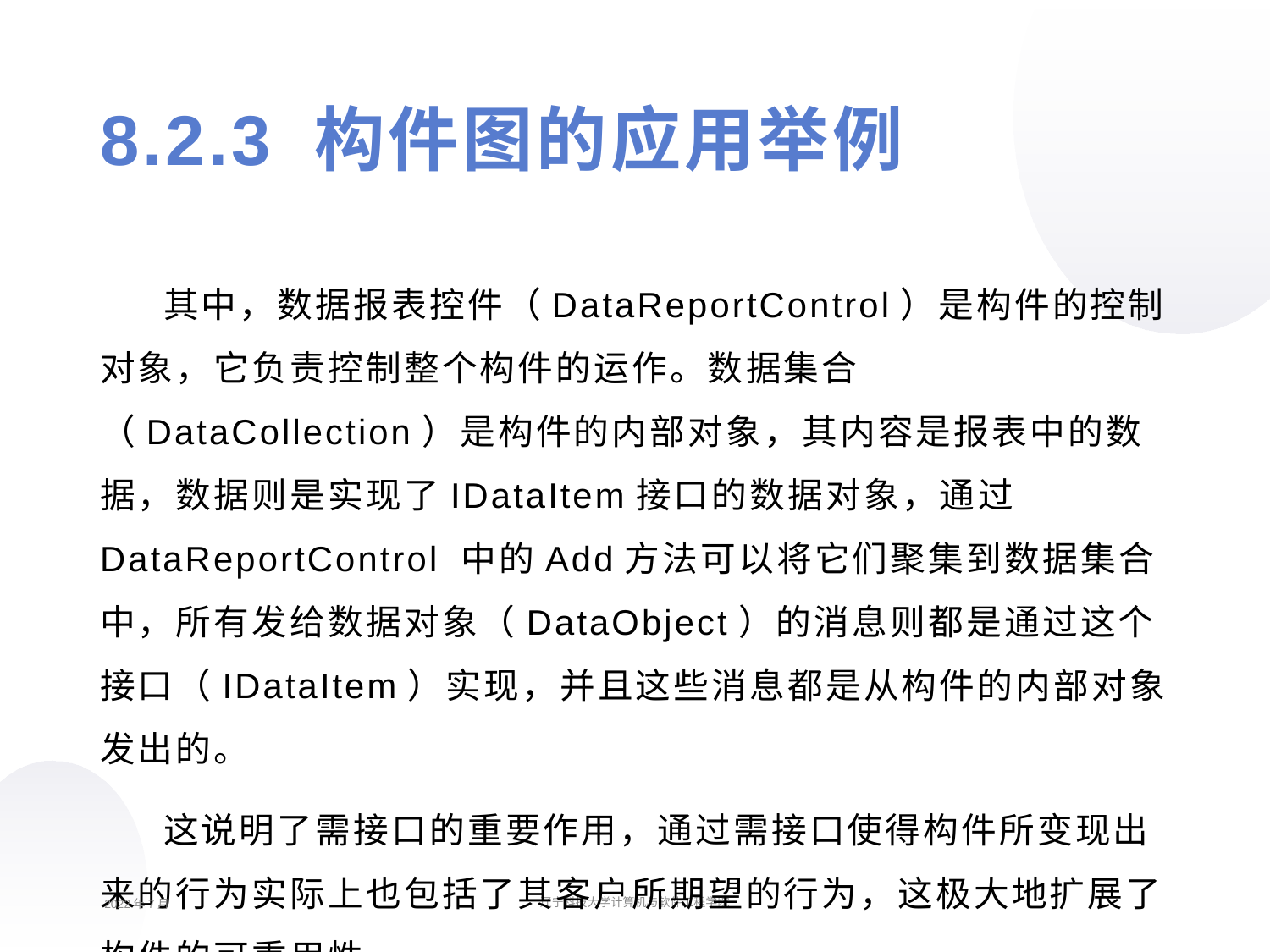

8.2.3 构件图的应用举例
其中，数据报表控件（DataReportControl）是构件的控制对象，它负责控制整个构件的运作。数据集合（DataCollection）是构件的内部对象，其内容是报表中的数据，数据则是实现了IDataItem接口的数据对象，通过DataReportControl 中的Add方法可以将它们聚集到数据集合中，所有发给数据对象（DataObject）的消息则都是通过这个接口（IDataItem）实现，并且这些消息都是从构件的内部对象发出的。
这说明了需接口的重要作用，通过需接口使得构件所变现出来的行为实际上也包括了其客户所期望的行为，这极大地扩展了构件的可重用性。

2022年7月
辽宁科技大学计算机与软件工程学院
57